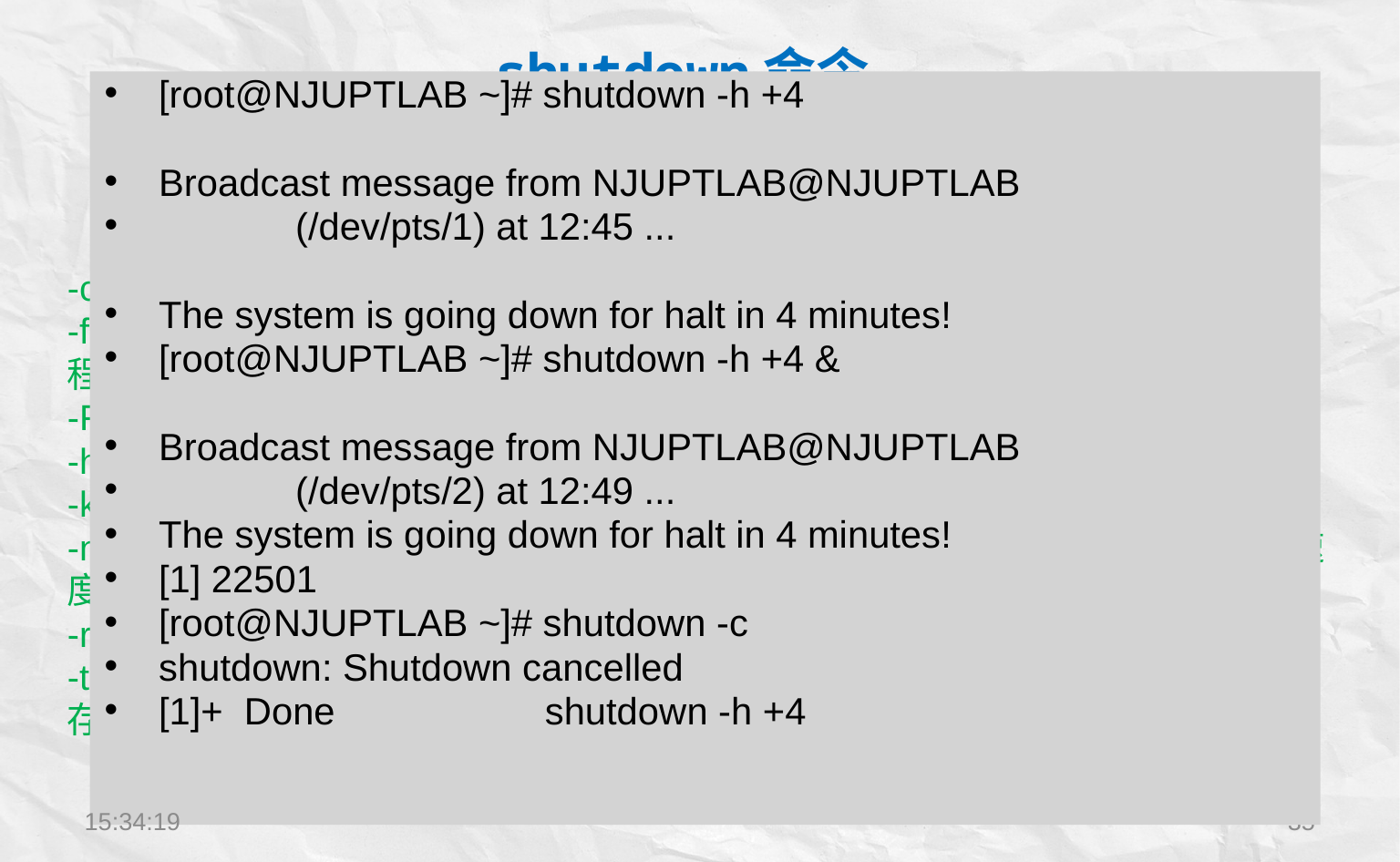

shutdown命令
[root@NJUPTLAB ~]# shutdown -h +4

Broadcast message from NJUPTLAB@NJUPTLAB
	(/dev/pts/1) at 12:45 ...

The system is going down for halt in 4 minutes!
[root@NJUPTLAB ~]# shutdown -h +4 &

Broadcast message from NJUPTLAB@NJUPTLAB
	(/dev/pts/2) at 12:49 ...
The system is going down for halt in 4 minutes!
[1] 22501
[root@NJUPTLAB ~]# shutdown -c
shutdown: Shutdown cancelled
[1]+  Done                    shutdown -h +4
【功能说明】：系统关机指令
【命令格式】：shutdown [参数] [-t 秒数] 时间 [警告信息]
【常用参数】：shutdown常用参数如下：
-c 取消前一个shutdown命令
-f 重新启动时不执行fsck（注：fsck是Linux下的一个检查和修复文件系统的程序）
-F 重新启动时执行fsck.
-h 将系统关机后关闭电源，某种程度上功能与halt命令相当
-k 只是送出信息给所有用户，但并不会真正关机
-n 不调用init程序关机，而是由shutdown自己进行，使用此参数将加快关机速度，但是不建议用户使用此种关机方式
-r shutdown之后重新启动系统
-t<秒数> 送出警告信息和关机信号之间要延迟多少秒，警告信息将提醒用户保存当前进行的工作
15:34:19
35